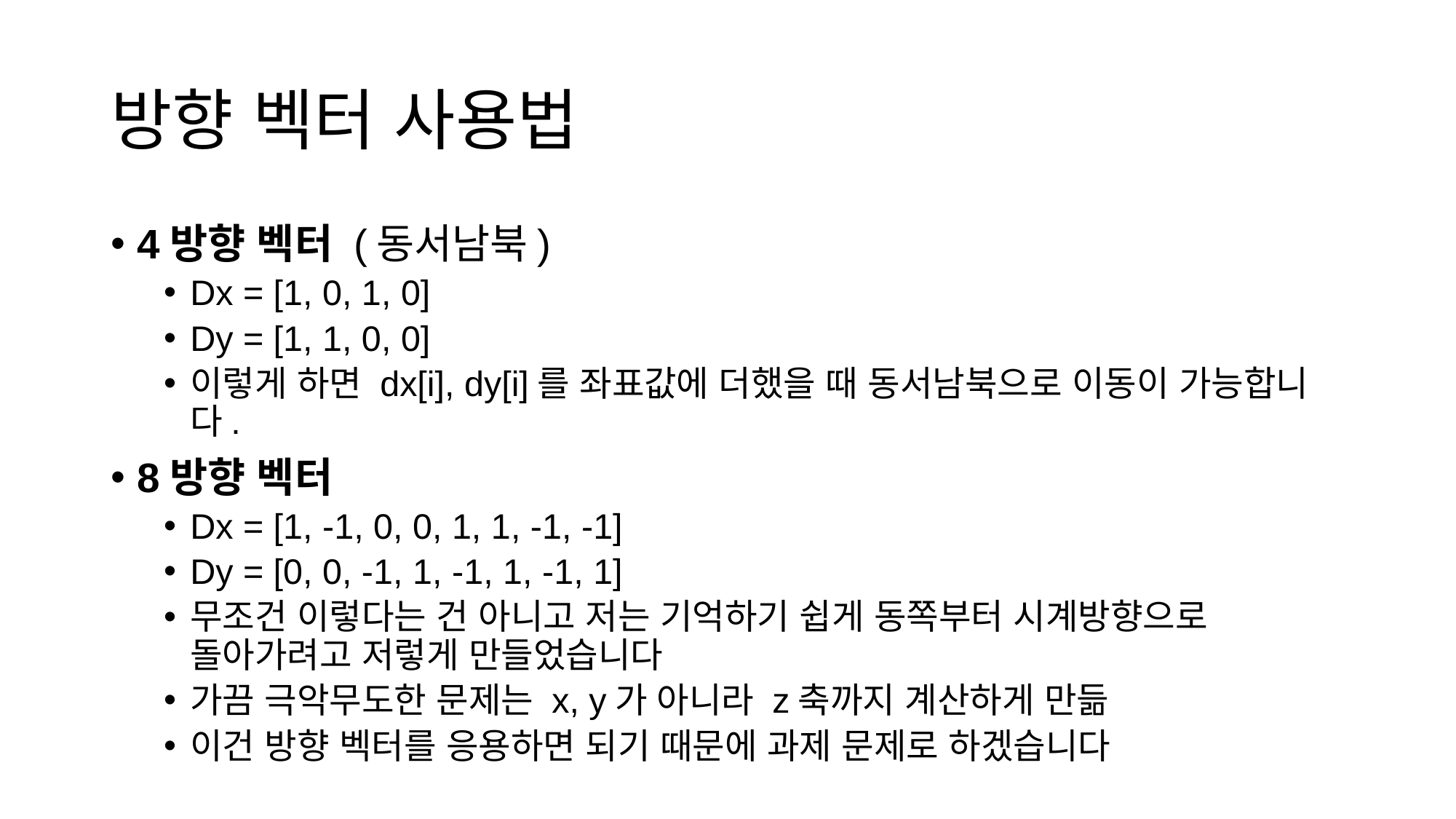

# 방향 벡터 사용법
4방향 벡터 (동서남북)
Dx = [1, 0, 1, 0]
Dy = [1, 1, 0, 0]
이렇게 하면 dx[i], dy[i]를 좌표값에 더했을 때 동서남북으로 이동이 가능합니다.
8방향 벡터
Dx = [1, -1, 0, 0, 1, 1, -1, -1]
Dy = [0, 0, -1, 1, -1, 1, -1, 1]
무조건 이렇다는 건 아니고 저는 기억하기 쉽게 동쪽부터 시계방향으로 돌아가려고 저렇게 만들었습니다
가끔 극악무도한 문제는 x, y가 아니라 z축까지 계산하게 만듦
이건 방향 벡터를 응용하면 되기 때문에 과제 문제로 하겠습니다